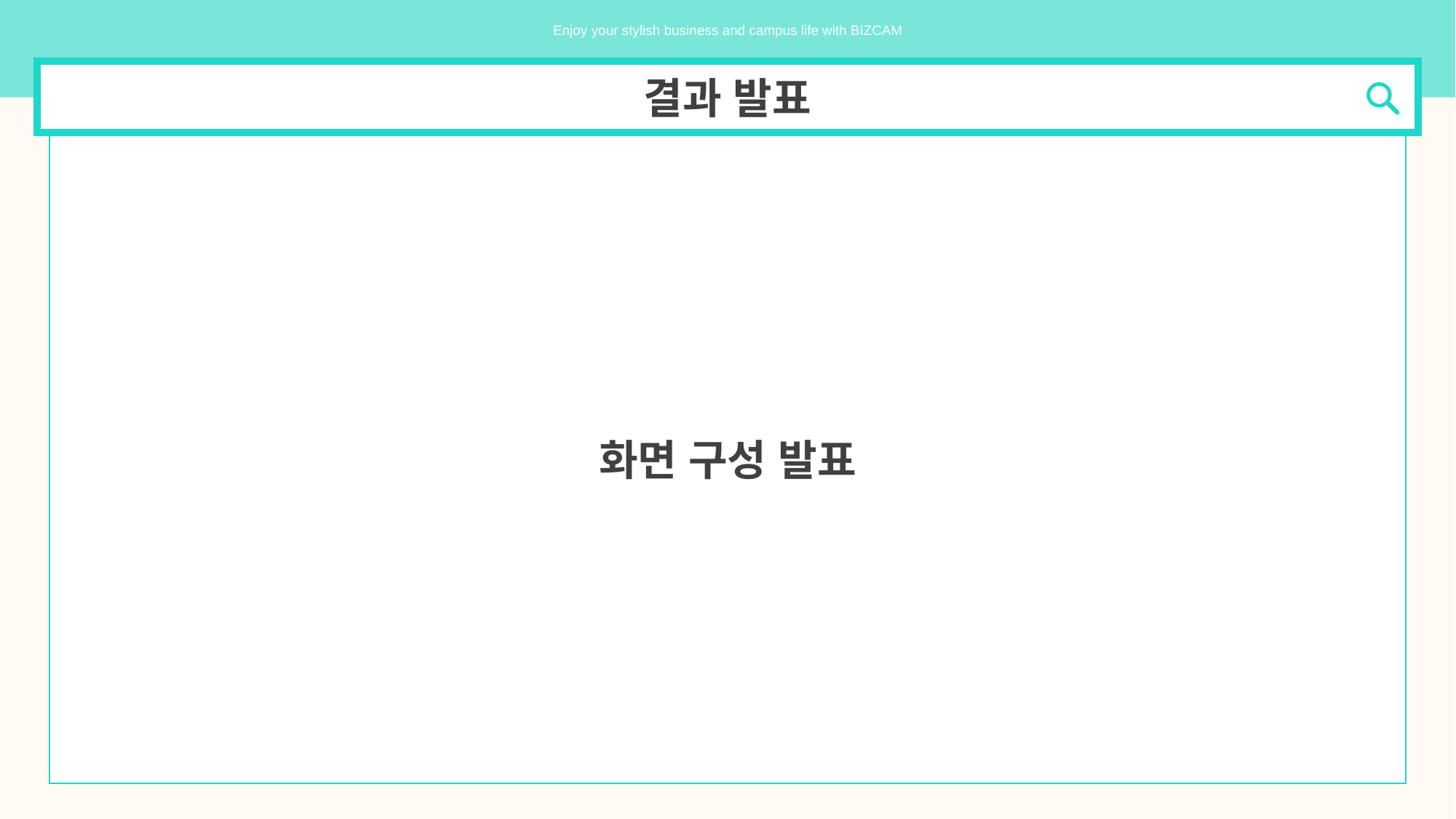

Enjoy your stylish business and campus life with BIZCAM
결과 발표

화면 구성 발표